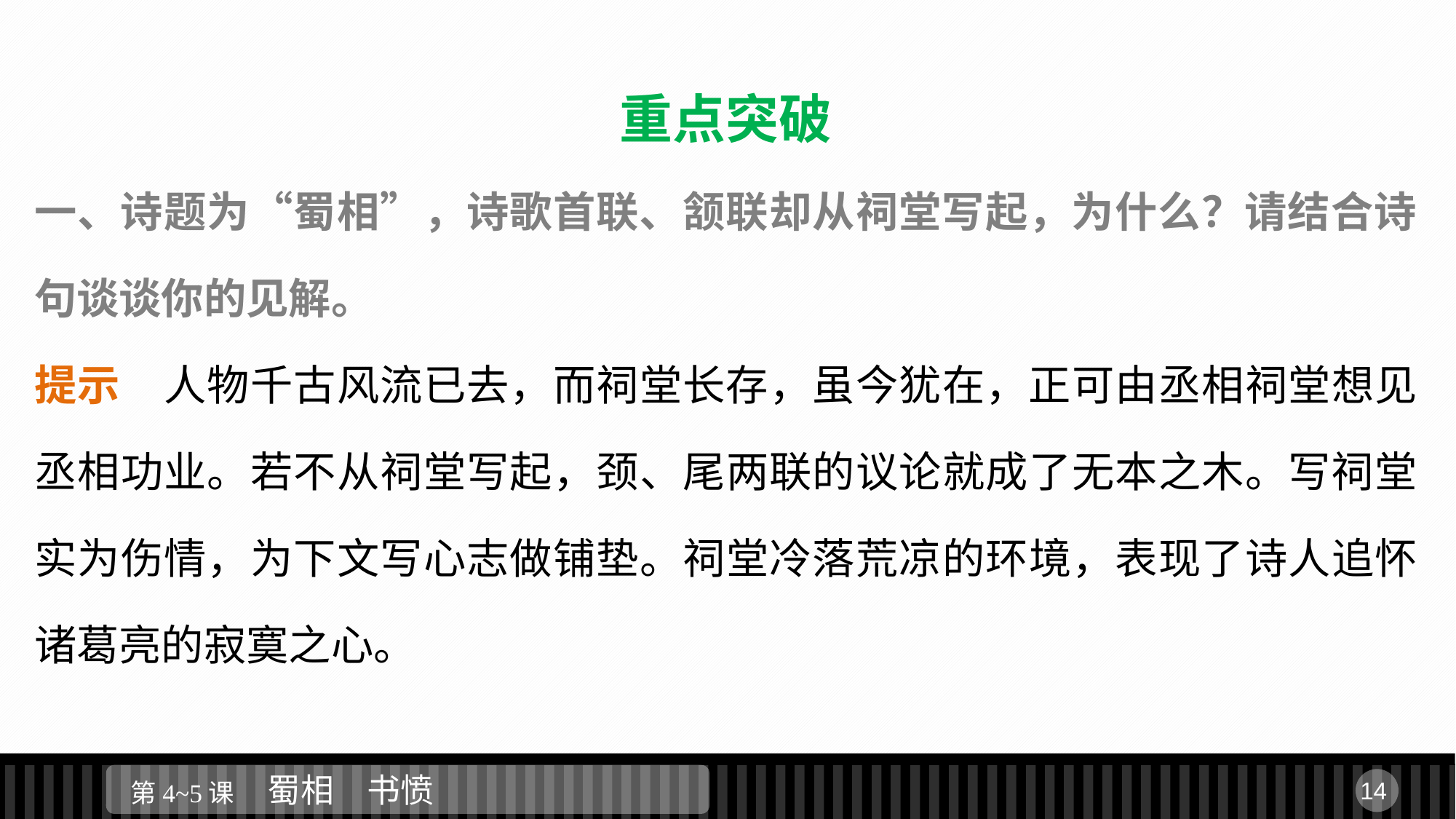

重点突破
一、诗题为“蜀相”，诗歌首联、颔联却从祠堂写起，为什么？请结合诗句谈谈你的见解。
提示　人物千古风流已去，而祠堂长存，虽今犹在，正可由丞相祠堂想见丞相功业。若不从祠堂写起，颈、尾两联的议论就成了无本之木。写祠堂实为伤情，为下文写心志做铺垫。祠堂冷落荒凉的环境，表现了诗人追怀诸葛亮的寂寞之心。